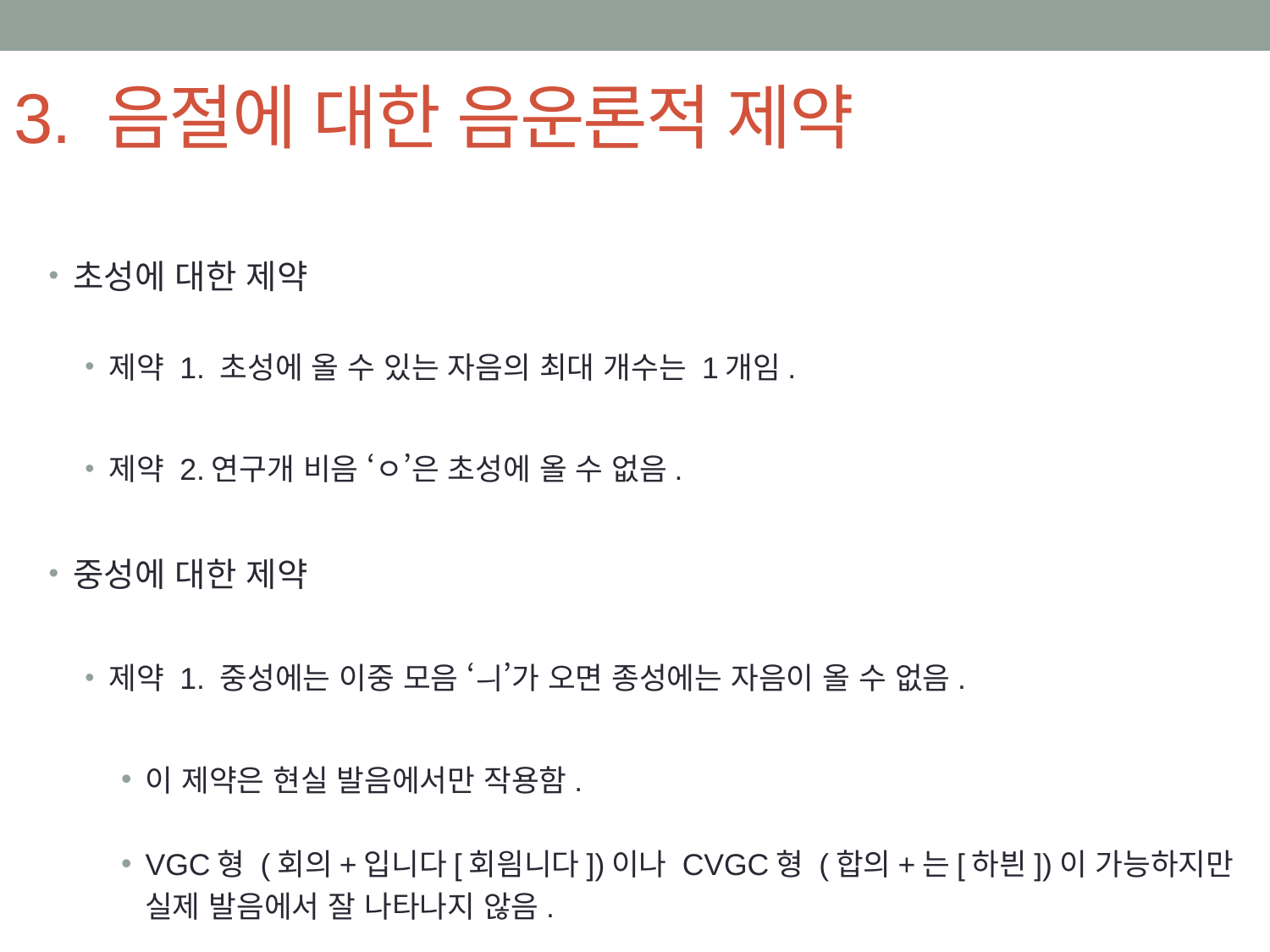

# 3. 음절에 대한 음운론적 제약

초성에 대한 제약

제약 1. 초성에 올 수 있는 자음의 최대 개수는 1개임.

제약 2.연구개 비음 ‘ㅇ’은 초성에 올 수 없음.

중성에 대한 제약

제약 1. 중성에는 이중 모음 ‘ㅢ’가 오면 종성에는 자음이 올 수 없음.

이 제약은 현실 발음에서만 작용함.

VGC형 (회의+입니다[회읨니다])이나 CVGC형 (합의+는[하븬])이 가능하지만
  실제 발음에서 잘 나타나지 않음.